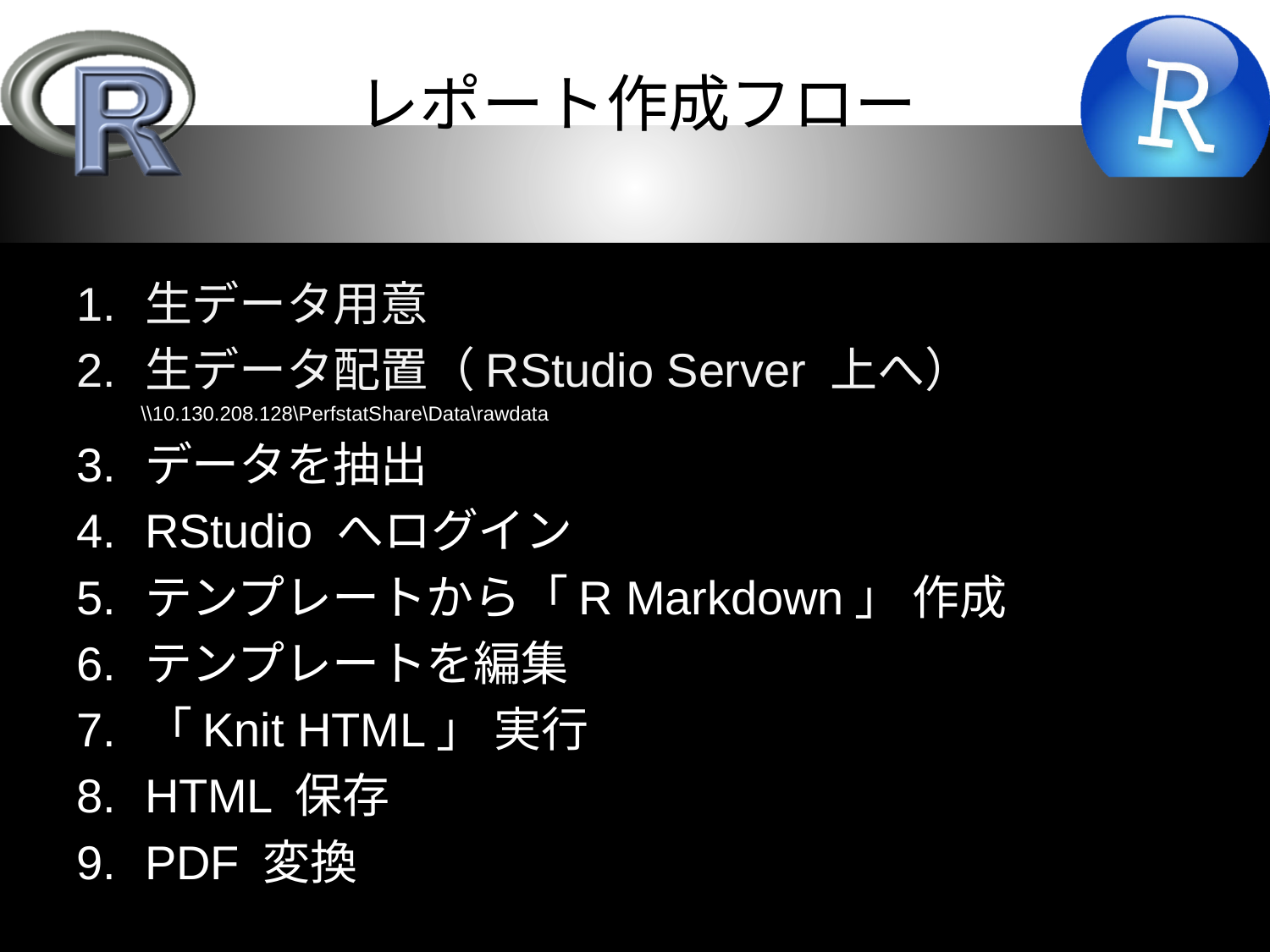

# レポート作成フロー
生データ用意
生データ配置（RStudio Server 上へ）
  \\10.130.208.128\PerfstatShare\Data\rawdata
データを抽出
RStudio へログイン
テンプレートから「R Markdown」 作成
テンプレートを編集
「Knit HTML」 実行
HTML 保存
PDF 変換